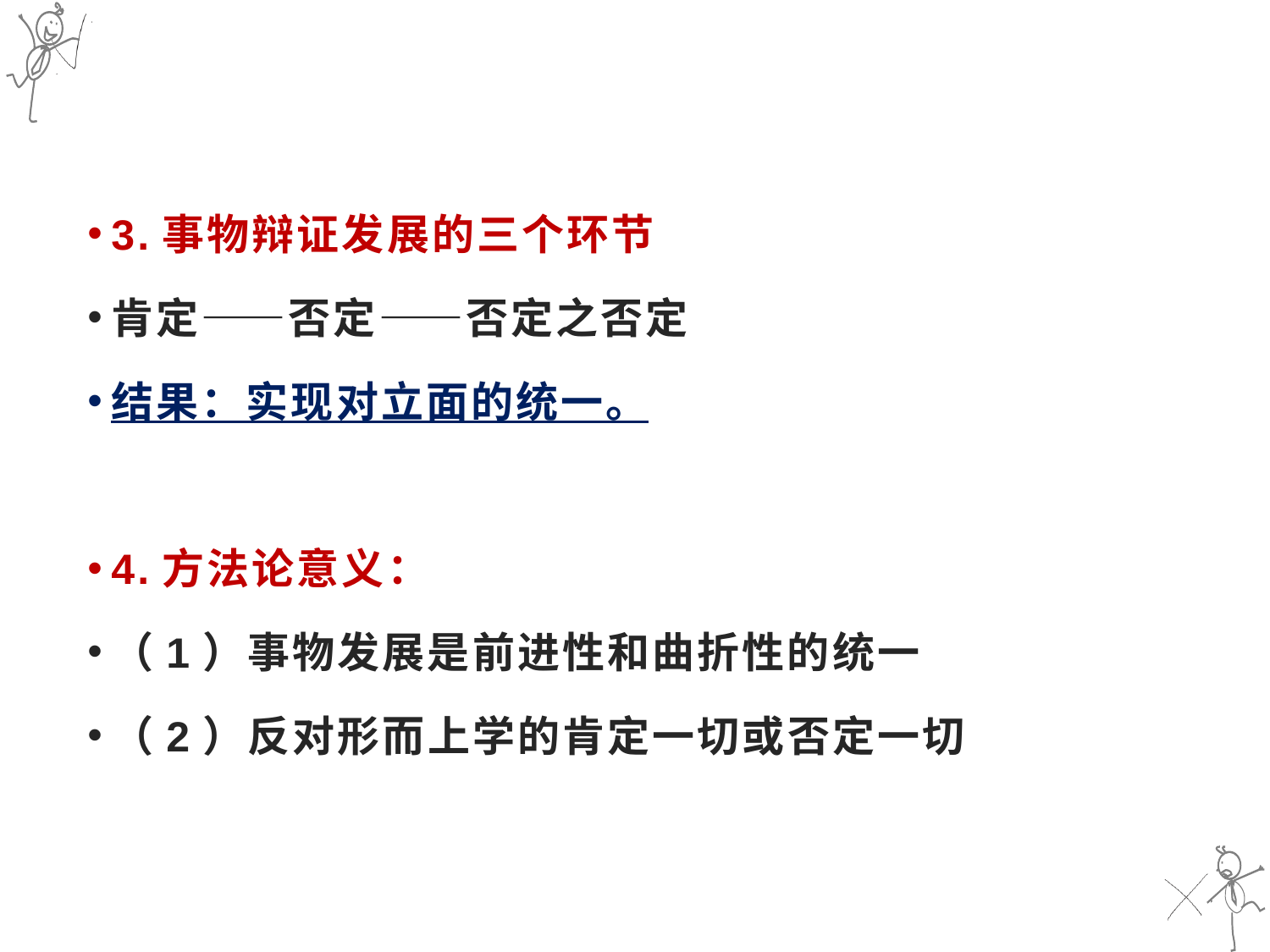

3.事物辩证发展的三个环节
肯定——否定——否定之否定
结果：实现对立面的统一。

4.方法论意义：
（1）事物发展是前进性和曲折性的统一
（2）反对形而上学的肯定一切或否定一切